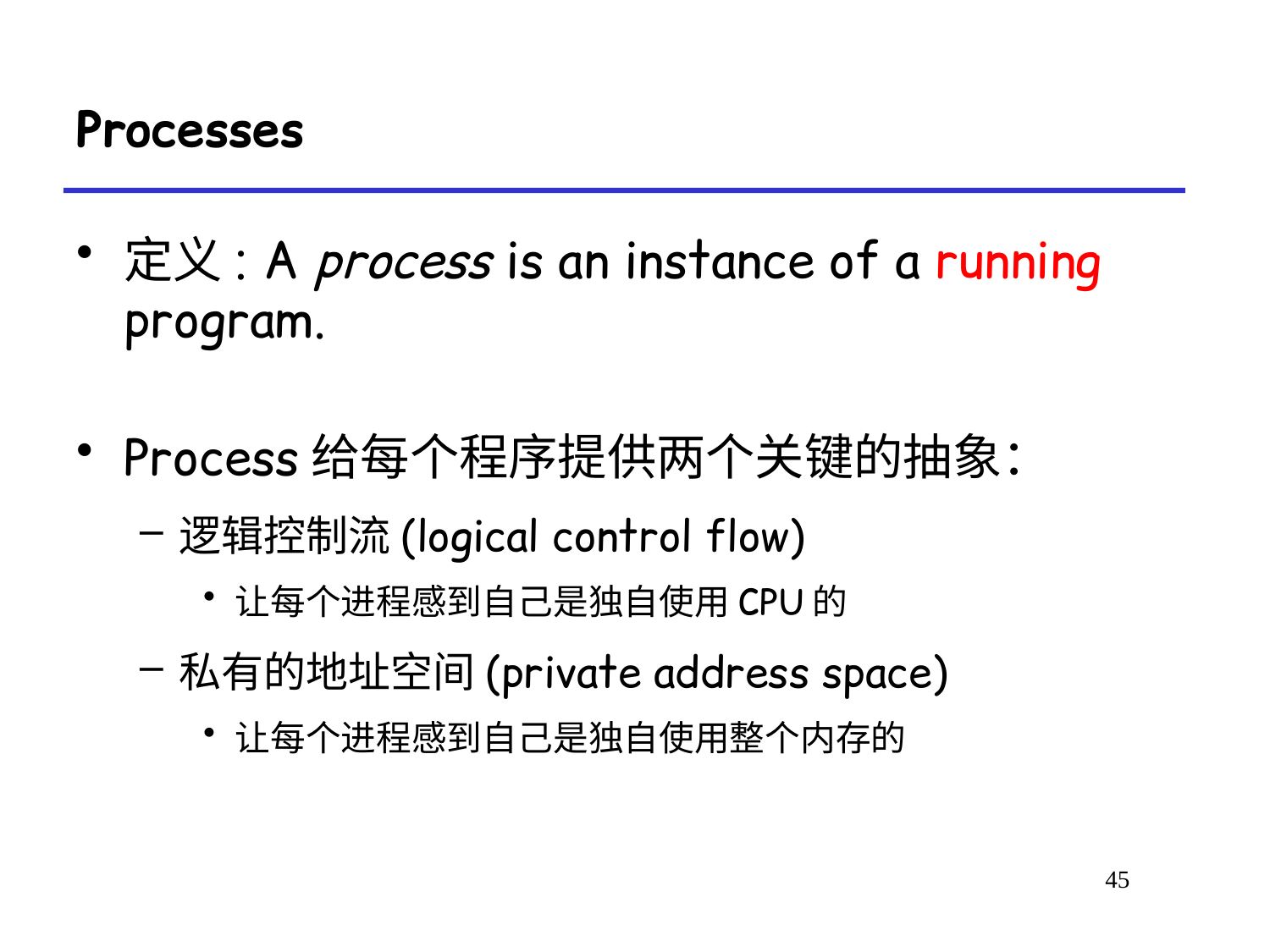

Processes
定义: A process is an instance of a running program.

Process给每个程序提供两个关键的抽象：
逻辑控制流(logical control flow)
让每个进程感到自己是独自使用CPU的
私有的地址空间(private address space)
让每个进程感到自己是独自使用整个内存的
# 45